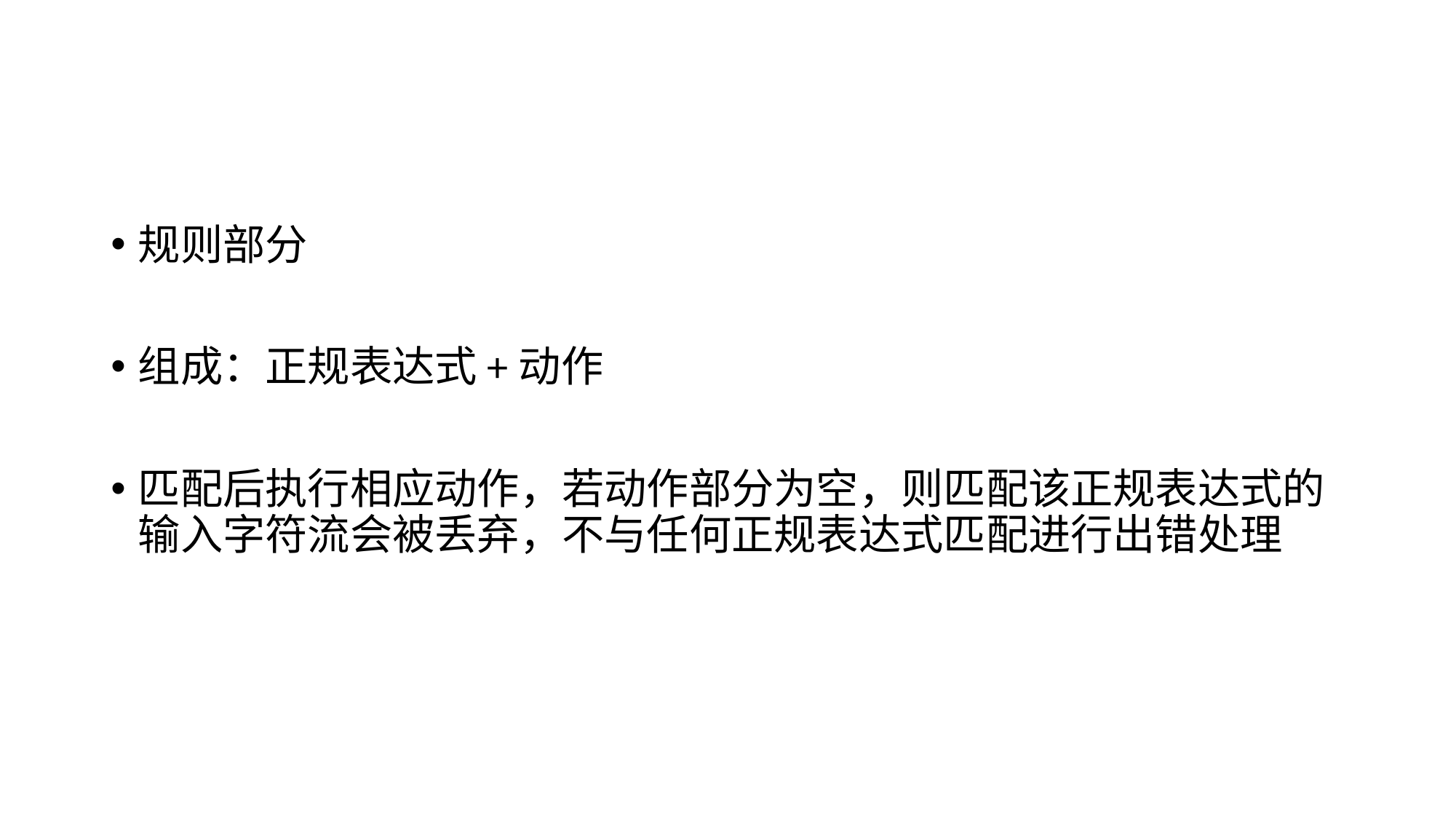

#
规则部分

组成：正规表达式+动作

匹配后执行相应动作，若动作部分为空，则匹配该正规表达式的输入字符流会被丢弃，不与任何正规表达式匹配进行出错处理